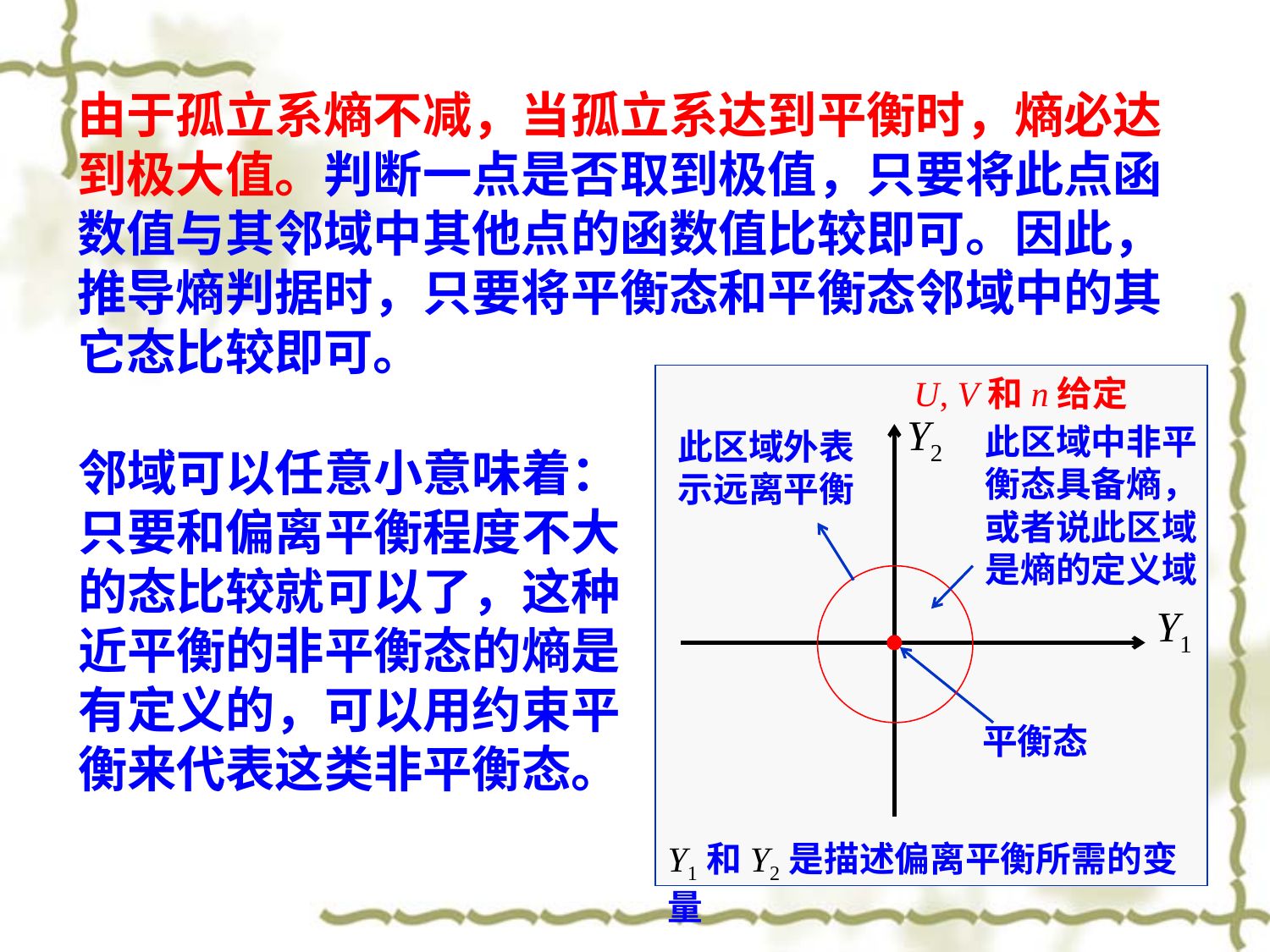

由于孤立系熵不减，当孤立系达到平衡时，熵必达到极大值。判断一点是否取到极值，只要将此点函数值与其邻域中其他点的函数值比较即可。因此，推导熵判据时，只要将平衡态和平衡态邻域中的其它态比较即可。

U, V和n给定
Y2
此区域中非平衡态具备熵，或者说此区域是熵的定义域
此区域外表示远离平衡

Y1

平衡态
Y1和Y2是描述偏离平衡所需的变量
邻域可以任意小意味着：只要和偏离平衡程度不大的态比较就可以了，这种近平衡的非平衡态的熵是有定义的，可以用约束平衡来代表这类非平衡态。